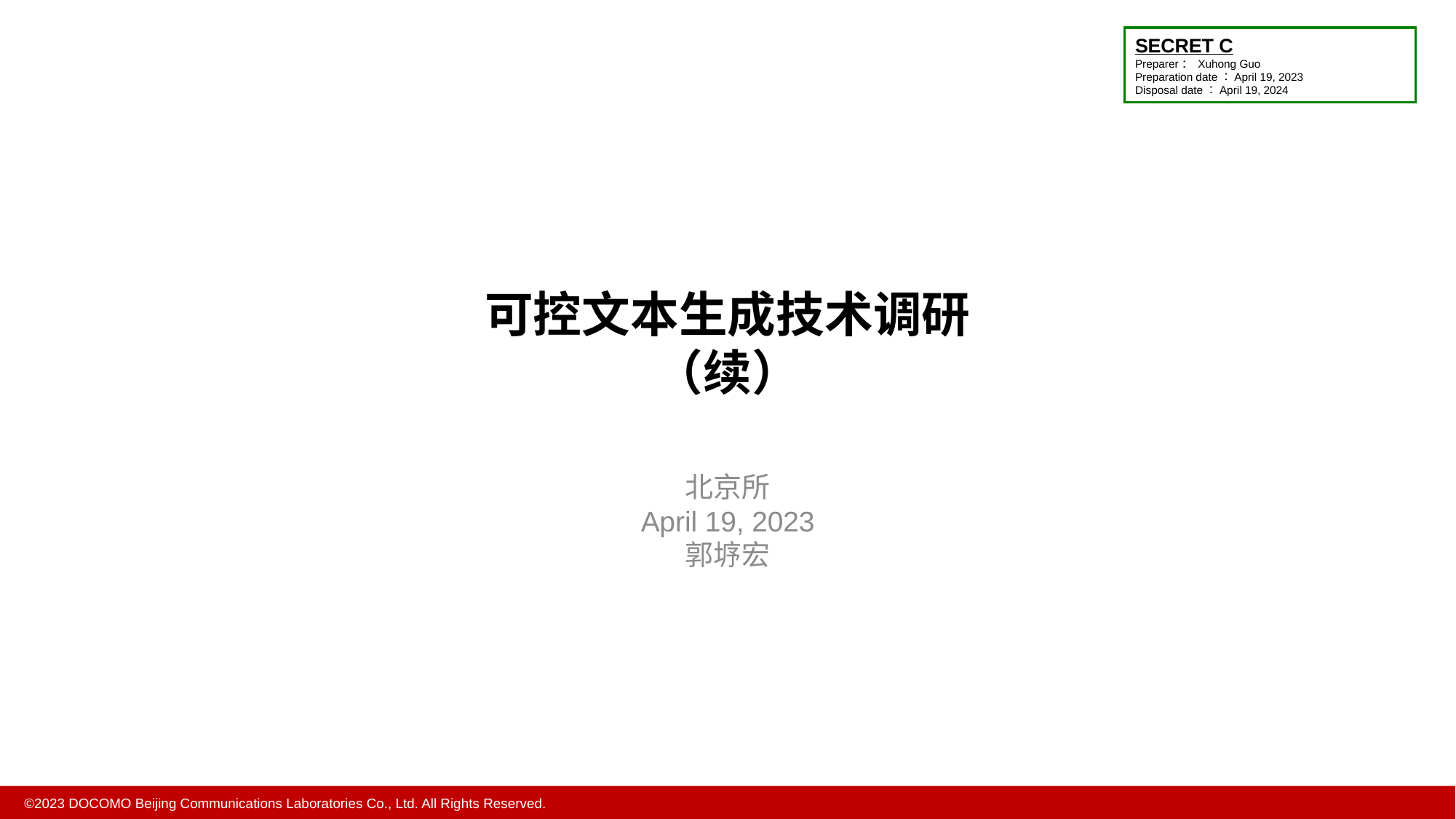

SECRET C
Preparer： Xuhong Guo
Preparation date：April 19, 2023
Disposal date：April 19, 2024
# 可控文本生成技术调研 （续）
北京所
April 19, 2023
郭垿宏